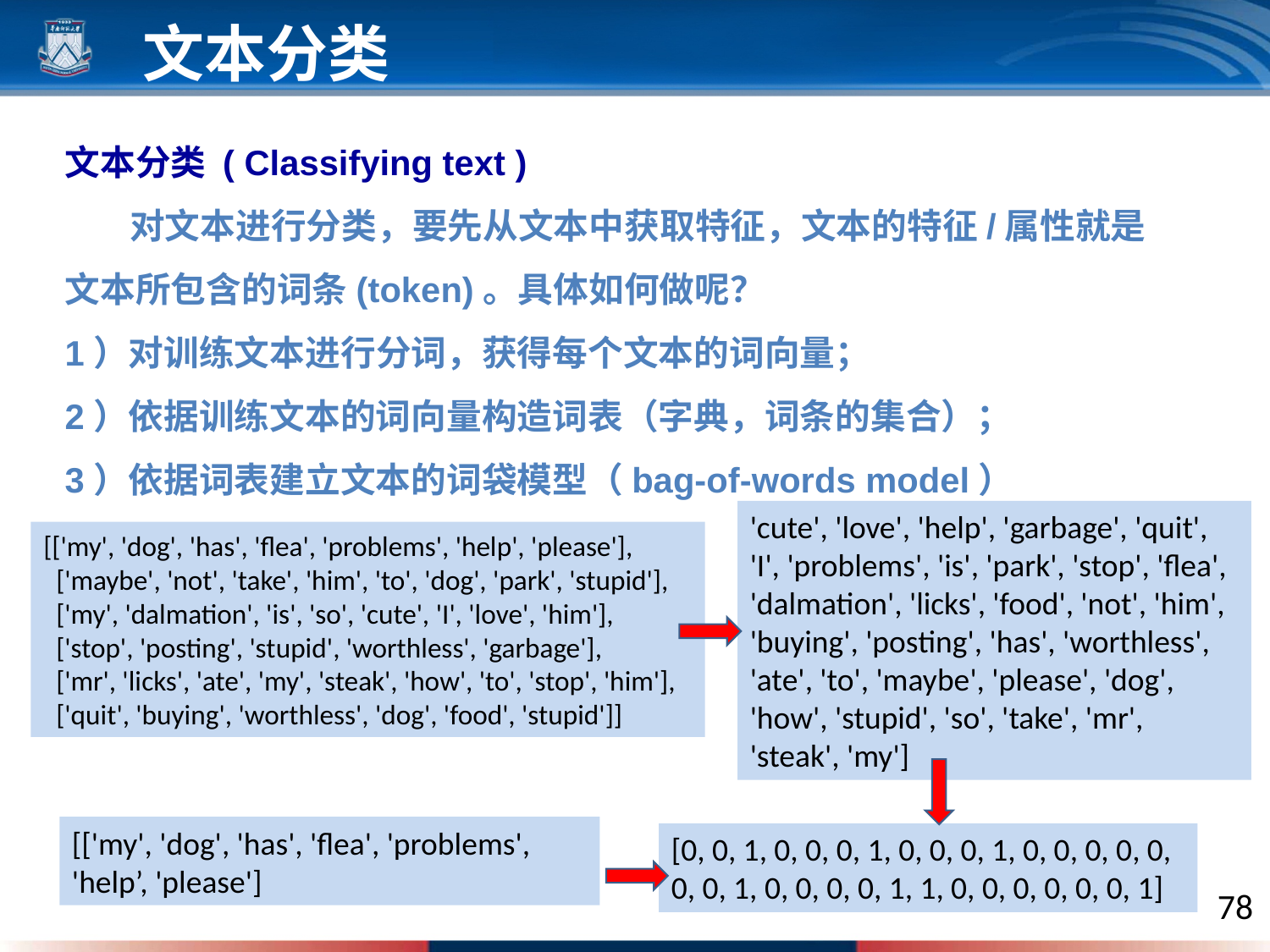

文本分类
文本分类 ( Classifying text )
       对文本进行分类，要先从文本中获取特征，文本的特征/属性就是文本所包含的词条(token)。具体如何做呢？
1）对训练文本进行分词，获得每个文本的词向量；
2）依据训练文本的词向量构造词表（字典，词条的集合）；
3）依据词表建立文本的词袋模型（bag-of-words model）
'cute', 'love', 'help', 'garbage', 'quit', 'I', 'problems', 'is', 'park', 'stop', 'flea', 'dalmation', 'licks', 'food', 'not', 'him', 'buying', 'posting', 'has', 'worthless', 'ate', 'to', 'maybe', 'please', 'dog', 'how', 'stupid', 'so', 'take', 'mr', 'steak', 'my']
[['my', 'dog', 'has', 'flea', 'problems', 'help', 'please'],
  ['maybe', 'not', 'take', 'him', 'to', 'dog', 'park', 'stupid'],
  ['my', 'dalmation', 'is', 'so', 'cute', 'I', 'love', 'him'],
  ['stop', 'posting', 'stupid', 'worthless', 'garbage'],
  ['mr', 'licks', 'ate', 'my', 'steak', 'how', 'to', 'stop', 'him'],
  ['quit', 'buying', 'worthless', 'dog', 'food', 'stupid']]

[['my', 'dog', 'has', 'flea', 'problems', 'help’, 'please']
[0, 0, 1, 0, 0, 0, 1, 0, 0, 0, 1, 0, 0, 0, 0, 0, 0, 0, 1, 0, 0, 0, 0, 1, 1, 0, 0, 0, 0, 0, 0, 1]